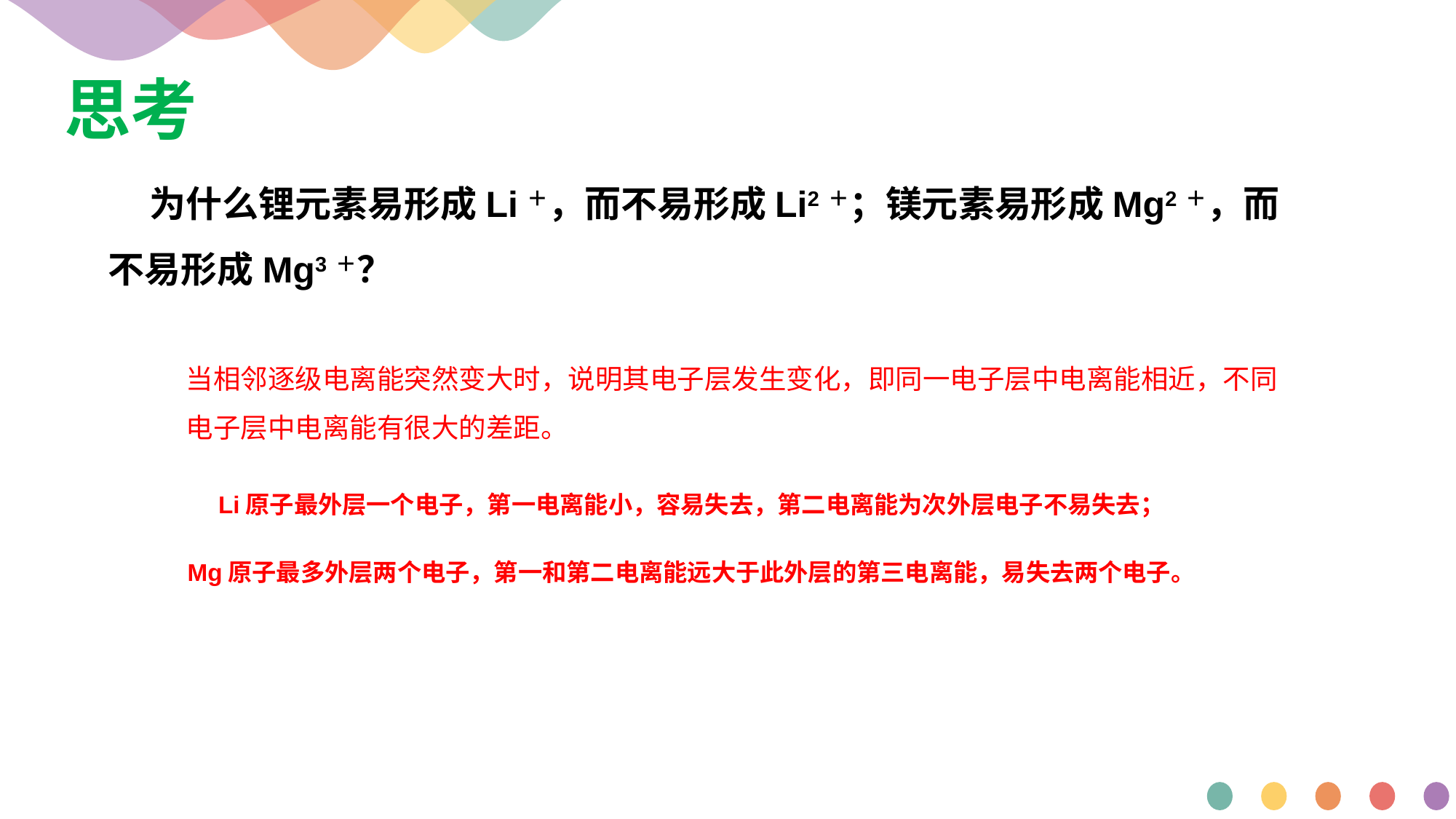

思考
    为什么锂元素易形成Li＋，而不易形成Li2＋；镁元素易形成Mg2＋，而不易形成Mg3＋？
当相邻逐级电离能突然变大时，说明其电子层发生变化，即同一电子层中电离能相近，不同电子层中电离能有很大的差距。
Li原子最外层一个电子，第一电离能小，容易失去，第二电离能为次外层电子不易失去；

Mg原子最多外层两个电子，第一和第二电离能远大于此外层的第三电离能，易失去两个电子。